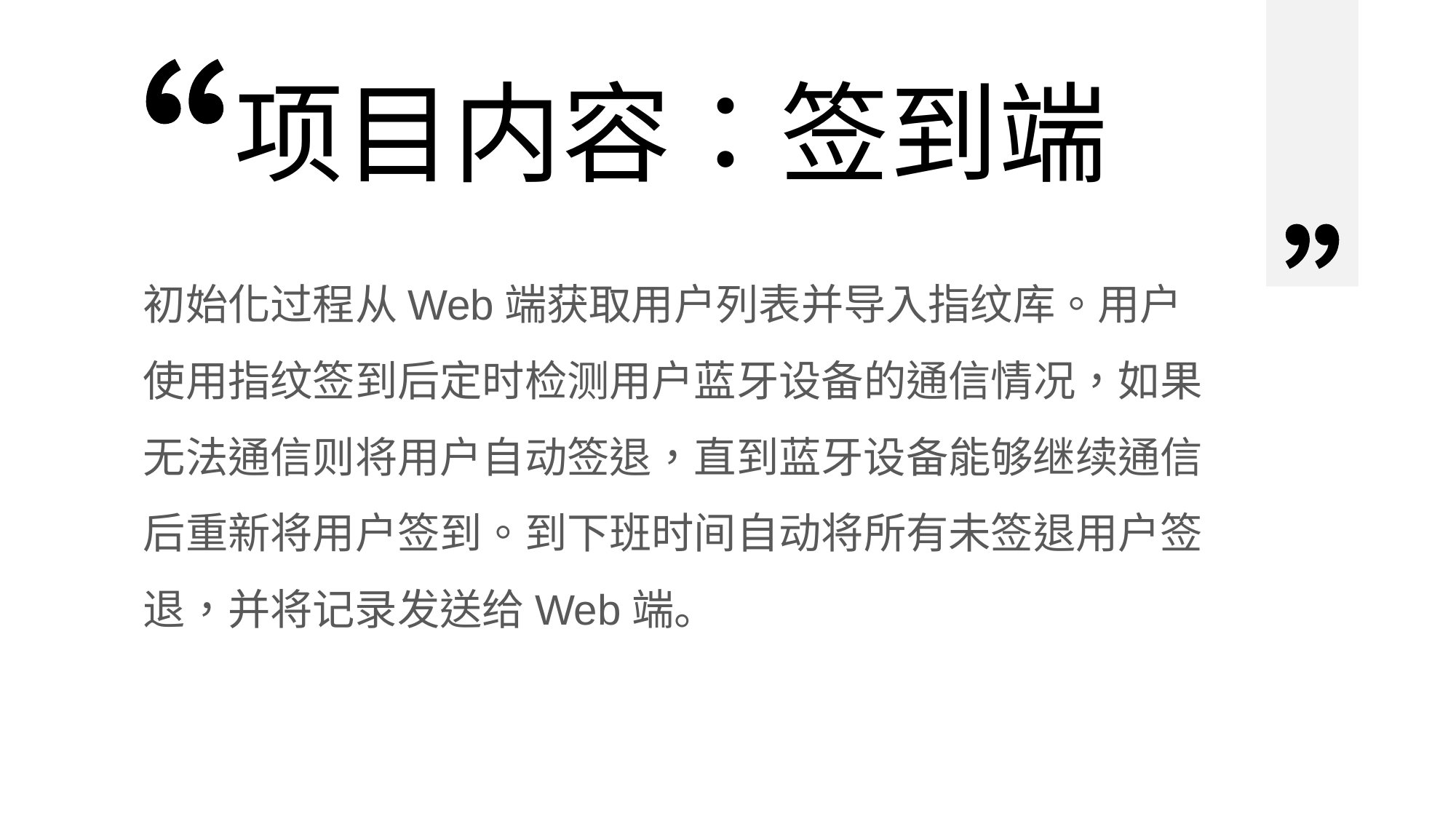

项目内容：签到端

初始化过程从Web端获取用户列表并导入指纹库。用户使用指纹签到后定时检测用户蓝牙设备的通信情况，如果无法通信则将用户自动签退，直到蓝牙设备能够继续通信后重新将用户签到。到下班时间自动将所有未签退用户签退，并将记录发送给Web端。